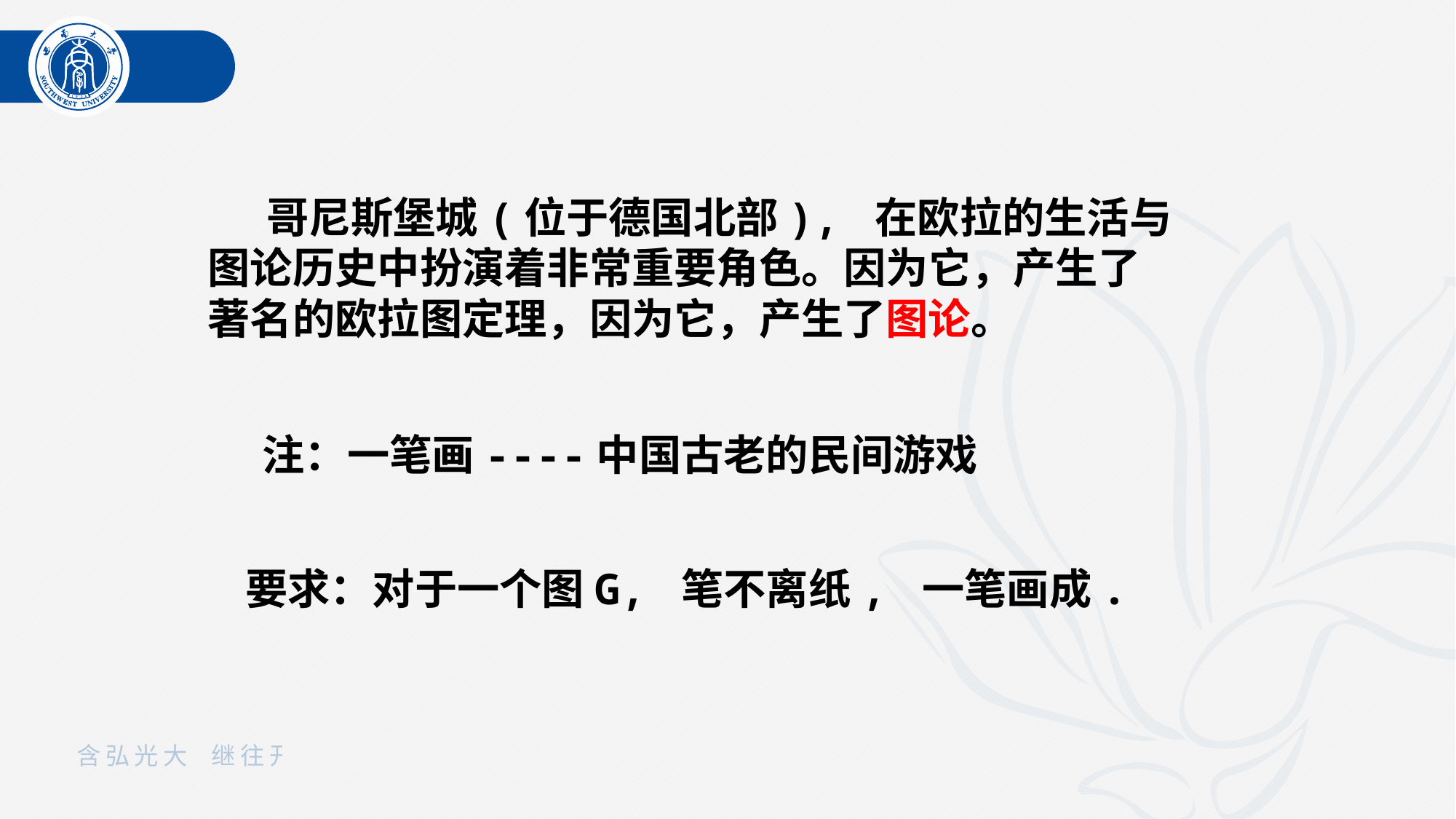

哥尼斯堡城(位于德国北部), 在欧拉的生活与图论历史中扮演着非常重要角色。因为它，产生了著名的欧拉图定理，因为它，产生了图论。
    注：一笔画----中国古老的民间游戏
    要求：对于一个图G, 笔不离纸, 一笔画成.